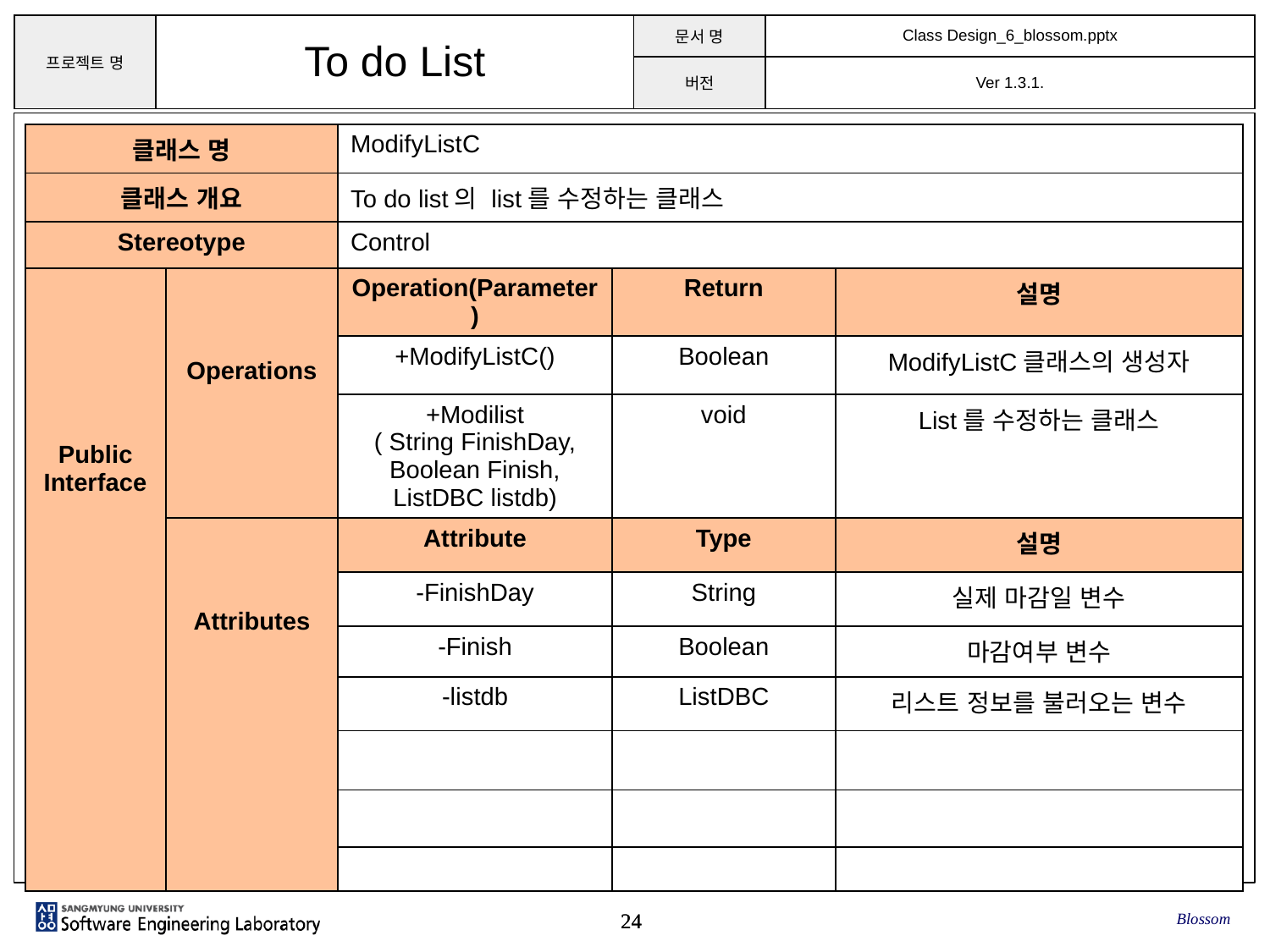

| 클래스 명 |  | ModifyListC |  |  |
| --- | --- | --- | --- | --- |
| 클래스 개요 |  | To do list의 list를 수정하는 클래스 |  |  |
| Stereotype |  | Control |  |  |
| Public Interface | Operations | Operation(Parameter) | Return | 설명 |
|  |  | +ModifyListC() | Boolean | ModifyListC클래스의 생성자 |
|  |  | +Modilist ( String FinishDay, Boolean Finish, ListDBC listdb) | void | List를 수정하는 클래스 |
|  | Attributes | Attribute | Type | 설명 |
|  |  | -FinishDay | String | 실제 마감일 변수 |
|  |  | -Finish | Boolean | 마감여부 변수 |
|  |  | -listdb | ListDBC | 리스트 정보를 불러오는 변수 |
|  |  |  |  |  |
|  |  |  |  |  |
|  |  |  |  |  |
Blossom